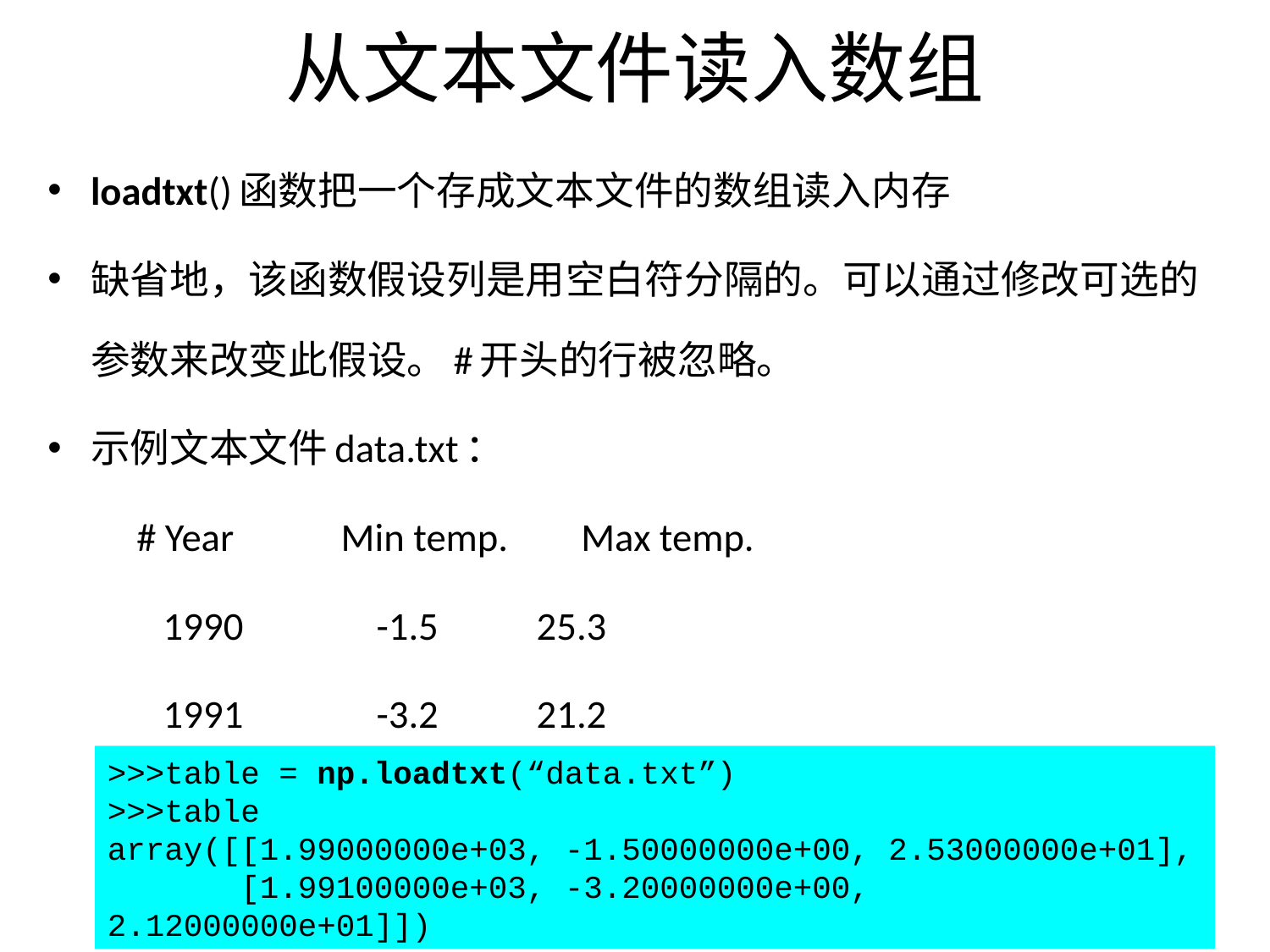

# 从文本文件读入数组
loadtxt()函数把一个存成文本文件的数组读入内存
缺省地，该函数假设列是用空白符分隔的。可以通过修改可选的参数来改变此假设。#开头的行被忽略。
示例文本文件data.txt：
	# Year	   Min temp.	Max temp.
	   1990	       -1.5	     25.3
	   1991	       -3.2	     21.2
>>>table = np.loadtxt(“data.txt”)
>>>table
array([[1.99000000e+03, -1.50000000e+00, 2.53000000e+01],
       [1.99100000e+03, -3.20000000e+00, 2.12000000e+01]])